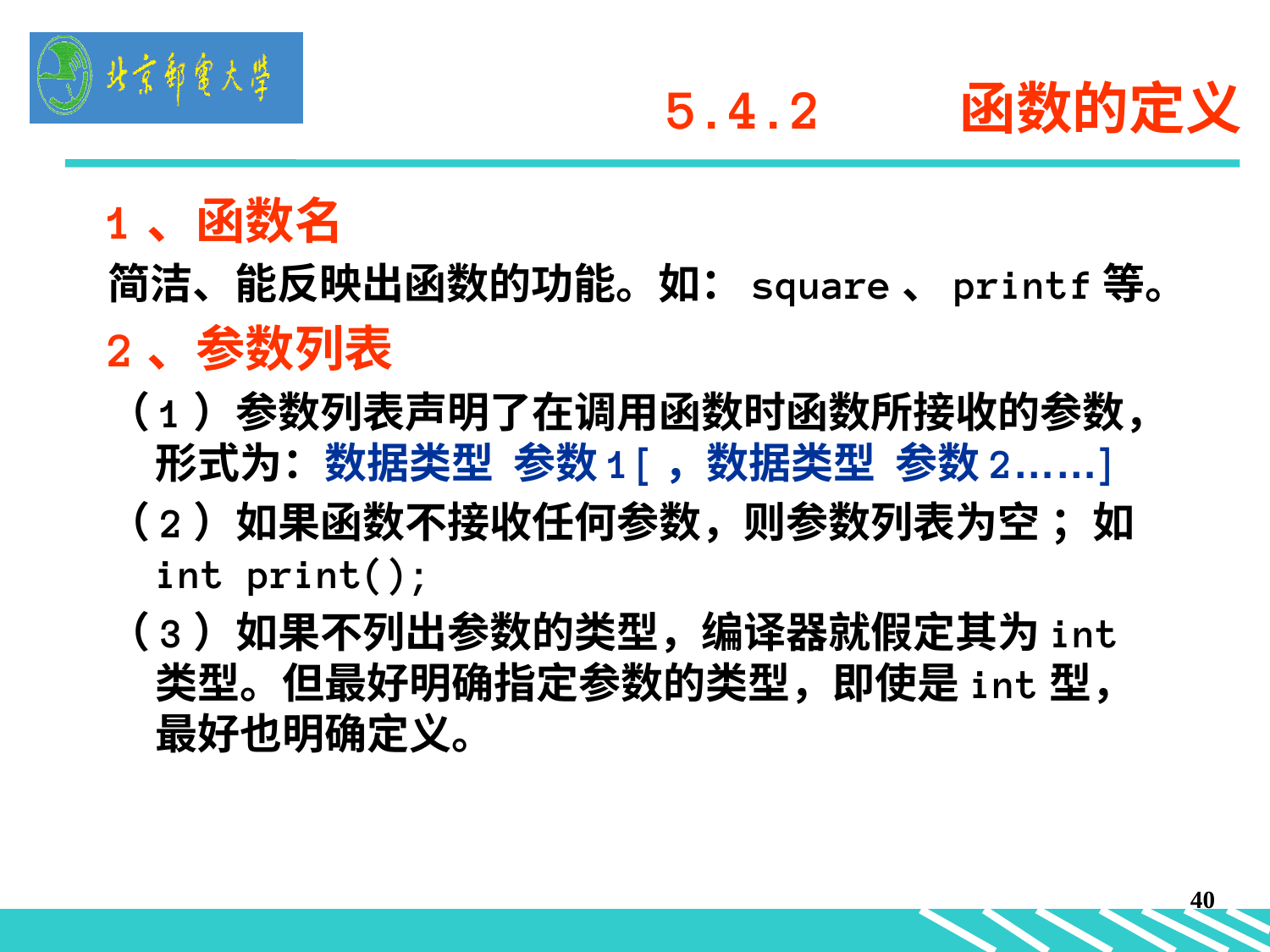

# 5.4.2    函数的定义
1、函数名
简洁、能反映出函数的功能。如：square、printf等。
2、参数列表
（1）参数列表声明了在调用函数时函数所接收的参数，形式为：数据类型  参数1[，数据类型  参数2……]
（2）如果函数不接收任何参数，则参数列表为空 ；如 int print();
（3）如果不列出参数的类型，编译器就假定其为int类型。但最好明确指定参数的类型，即使是int型，最好也明确定义。

40